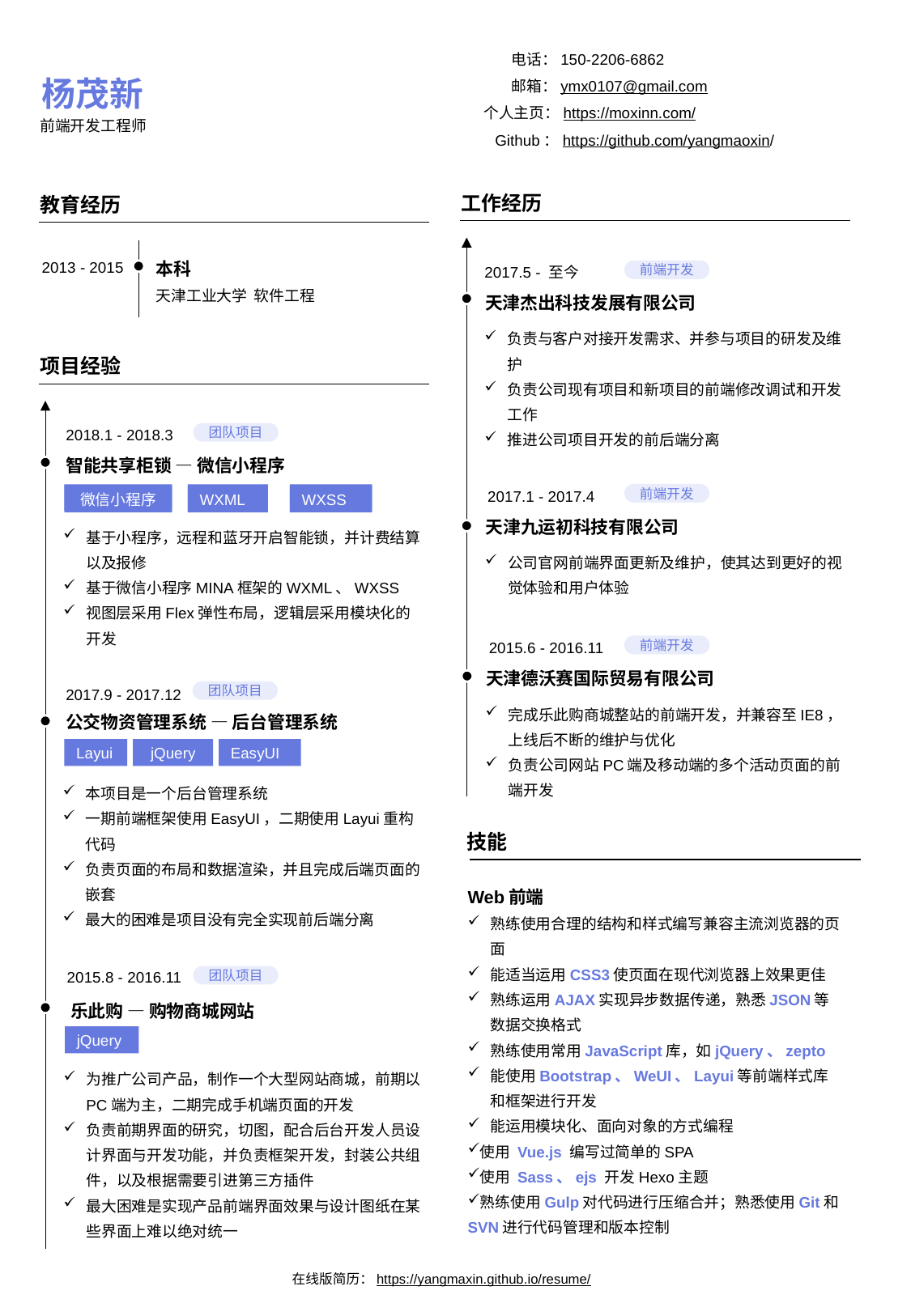

电话：150-2206-6862
       邮箱：ymx0107@gmail.com
个人主页：https://moxinn.com/
   Github：https://github.com/yangmaoxin/
杨茂新
前端开发工程师
工作经历
教育经历
本科
天津工业大学  软件工程
2017.5 - 至今
天津杰出科技发展有限公司
负责与客户对接开发需求、并参与项目的研发及维护
负责公司现有项目和新项目的前端修改调试和开发工作
推进公司项目开发的前后端分离
2013 - 2015

前端开发

项目经验
2018.1 - 2018.3
智能共享柜锁 — 微信小程序
Leaflet
Node.js
微信小程序
WXML
WXSS
微信小程序
基于小程序，远程和蓝牙开启智能锁，并计费结算以及报修
基于微信小程序MINA框架的WXML、WXSS
视图层采用Flex弹性布局，逻辑层采用模块化的开发
团队项目

2017.1 - 2017.4
前端开发
天津九运初科技有限公司

公司官网前端界面更新及维护，使其达到更好的视觉体验和用户体验
2015.6 - 2016.11
前端开发
天津德沃赛国际贸易有限公司

2017.9 - 2017.12
团队项目
完成乐此购商城整站的前端开发，并兼容至IE8，上线后不断的维护与优化
负责公司网站PC端及移动端的多个活动页面的前端开发
公交物资管理系统 — 后台管理系统

Layui
jQuery
EasyUI
本项目是一个后台管理系统
一期前端框架使用EasyUI，二期使用Layui重构代码
负责页面的布局和数据渲染，并且完成后端页面的嵌套
最大的困难是项目没有完全实现前后端分离
技能
Web前端
熟练使用合理的结构和样式编写兼容主流浏览器的页面
能适当运用CSS3使页面在现代浏览器上效果更佳
熟练运用AJAX实现异步数据传递，熟悉JSON等数据交换格式
熟练使用常用JavaScript库，如jQuery、zepto
能使用Bootstrap、WeUI、Layui等前端样式库和框架进行开发
能运用模块化、面向对象的方式编程
使用 Vue.js 编写过简单的SPA
使用 Sass、ejs 开发Hexo主题
熟练使用Gulp对代码进行压缩合并；熟悉使用Git和SVN进行代码管理和版本控制
2015.8 - 2016.11

团队项目
乐此购 — 购物商城网站
jQuery
为推广公司产品，制作一个大型网站商城，前期以PC端为主，二期完成手机端页面的开发
负责前期界面的研究，切图，配合后台开发人员设计界面与开发功能，并负责框架开发，封装公共组件，以及根据需要引进第三方插件
最大困难是实现产品前端界面效果与设计图纸在某些界面上难以绝对统一

在线版简历：https://yangmaxin.github.io/resume/